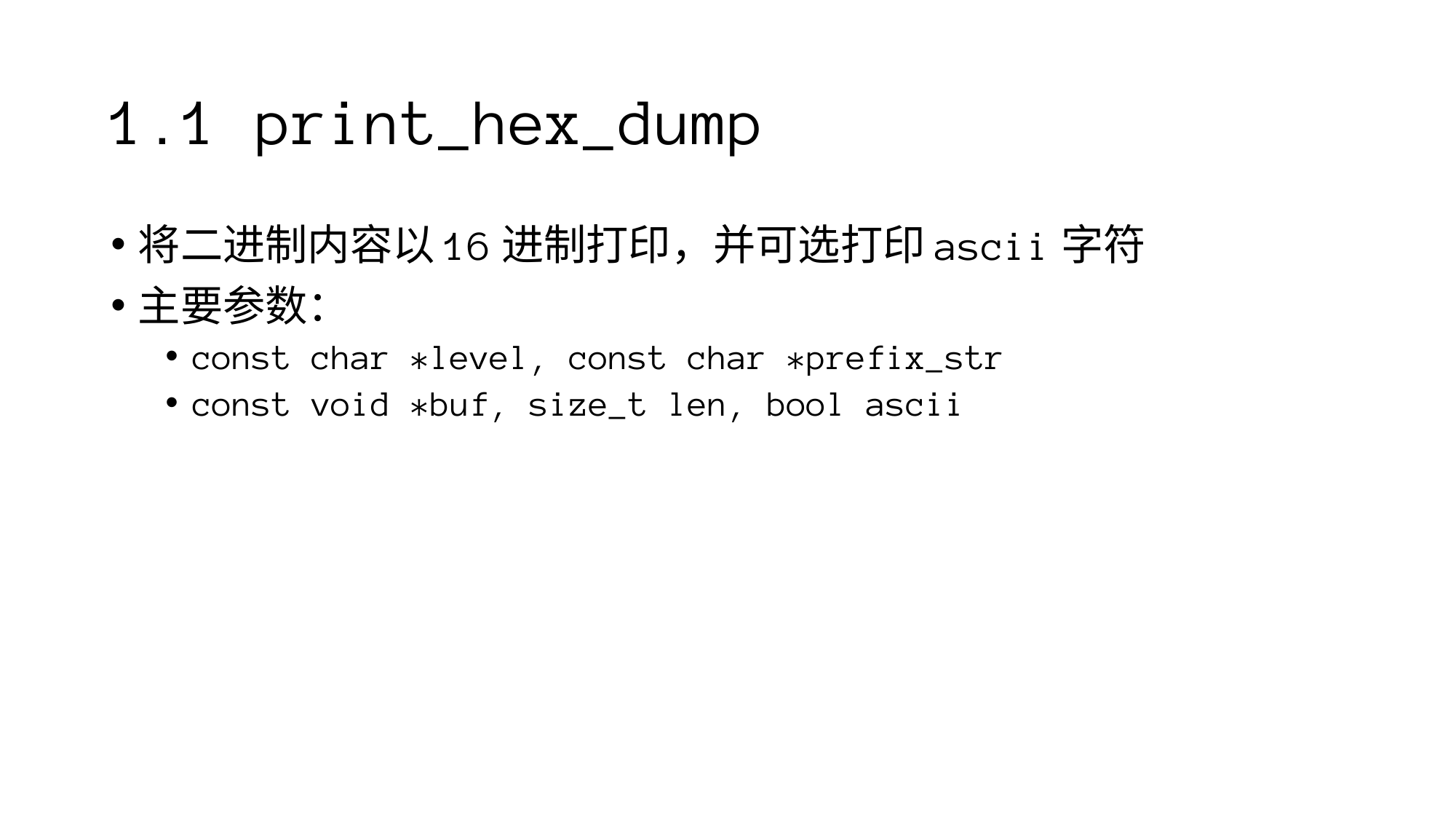

# 1.1 print_hex_dump
将二进制内容以16进制打印，并可选打印ascii字符
主要参数：
const char *level, const char *prefix_str
const void *buf, size_t len, bool ascii